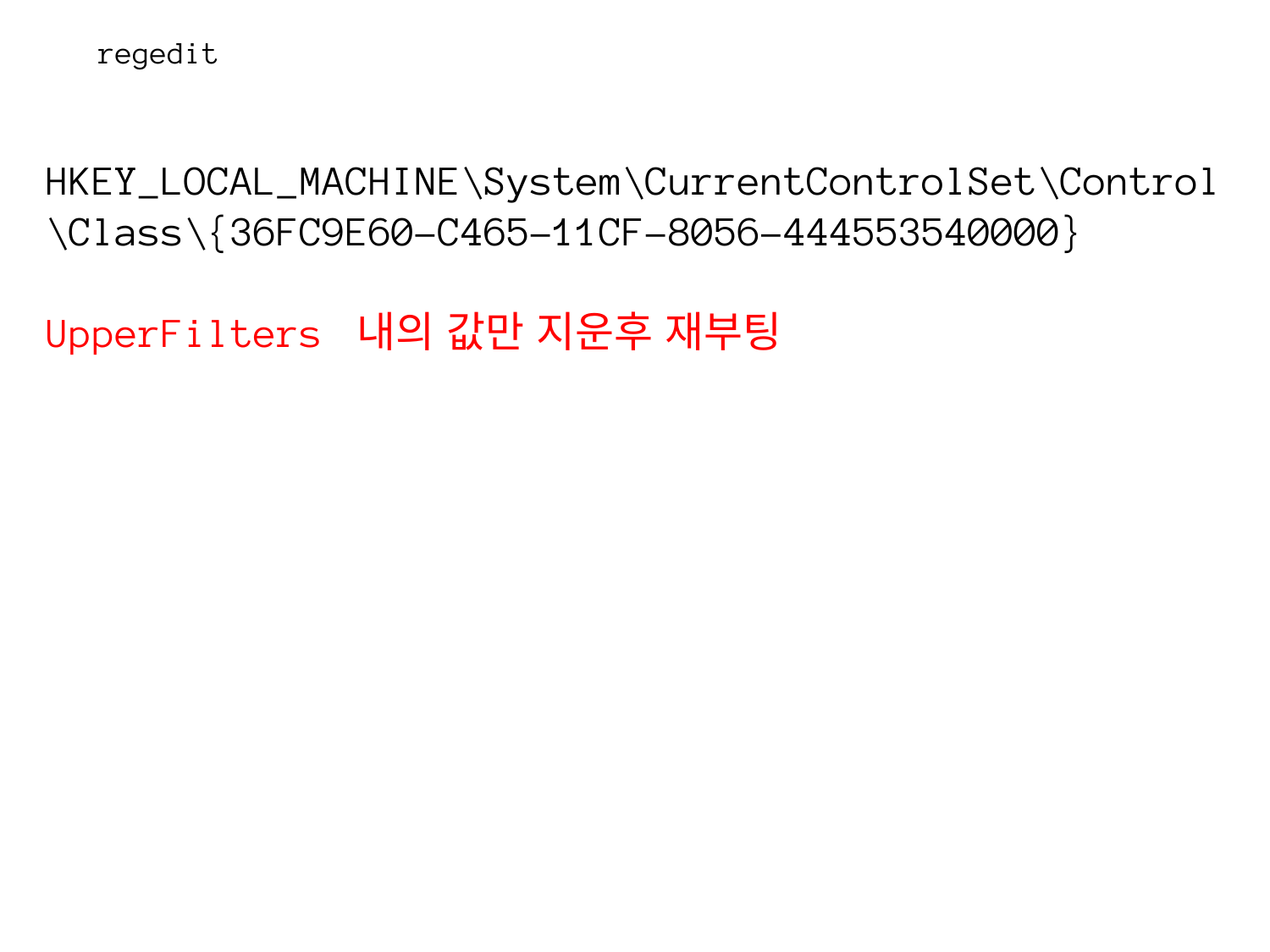

regedit

HKEY_LOCAL_MACHINE\System\CurrentControlSet\Control
\Class\{36FC9E60-C465-11CF-8056-444553540000}

UpperFilters 내의 값만 지운후 재부팅